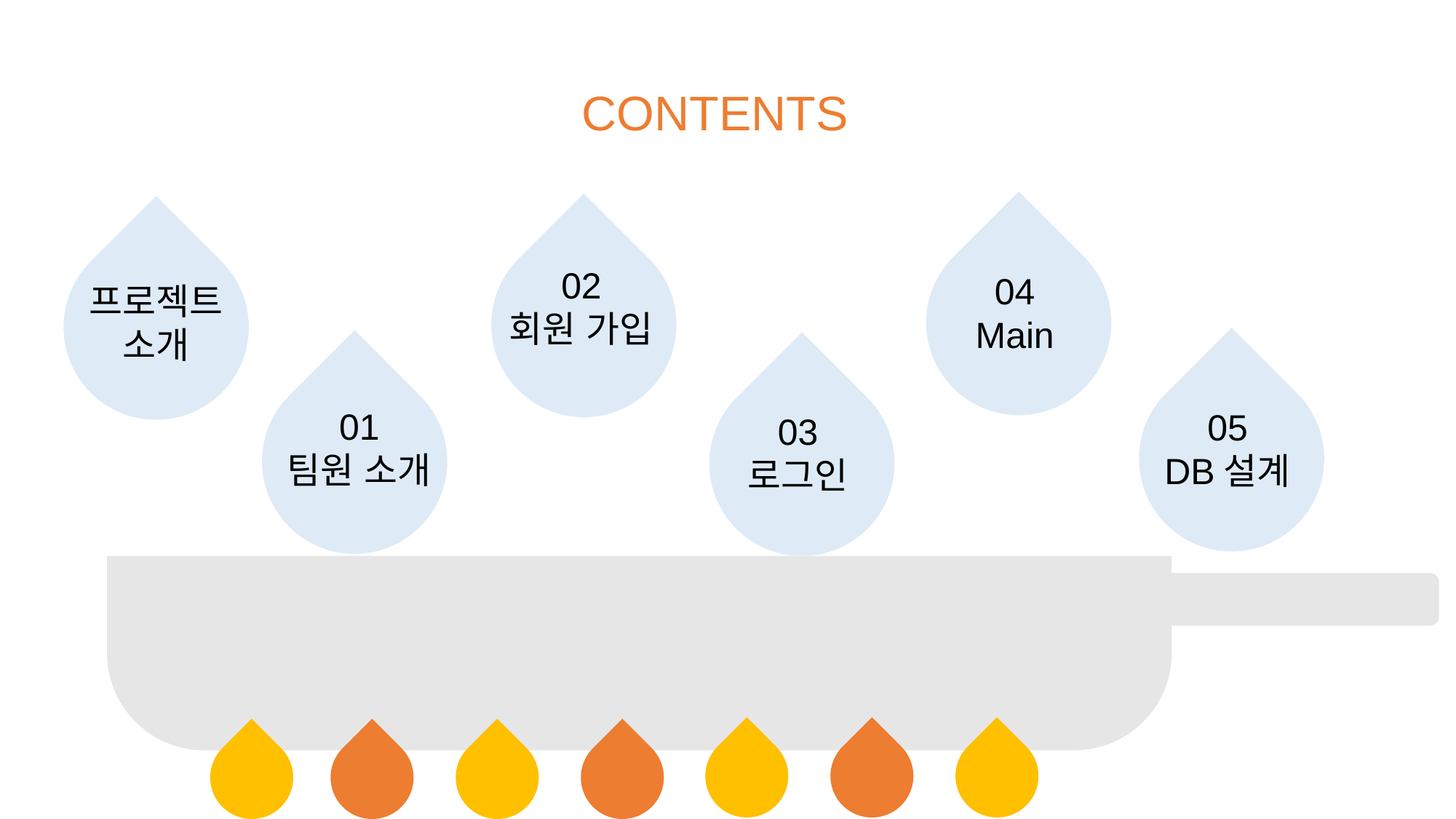

CONTENTS

04
Main

02
회원 가입

프로젝트
소개

05
DB설계

01
팀원 소개

03
로그인